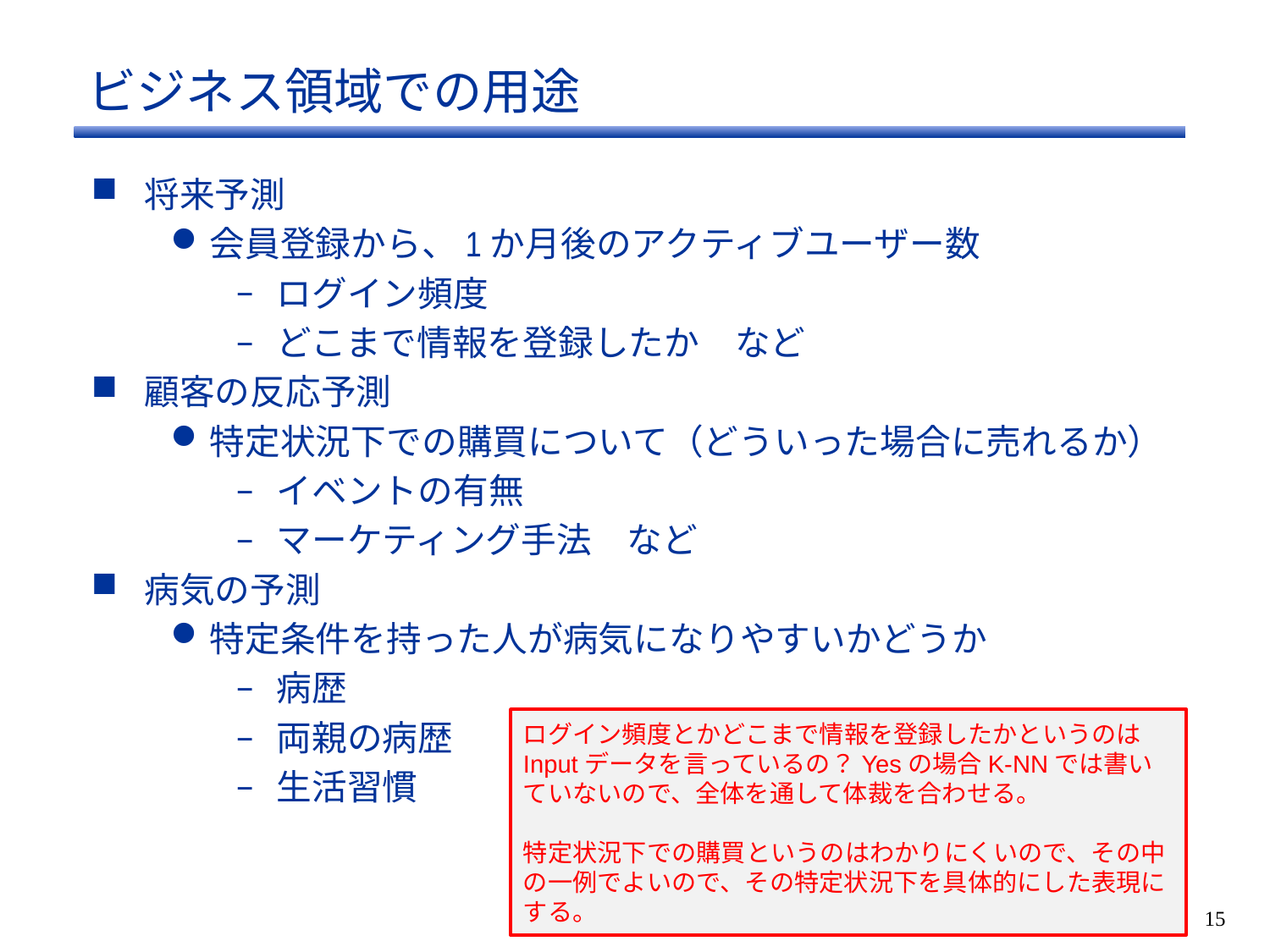

# ビジネス領域での用途
将来予測
会員登録から、1か月後のアクティブユーザー数
ログイン頻度
どこまで情報を登録したか　など
顧客の反応予測
特定状況下での購買について（どういった場合に売れるか）
イベントの有無
マーケティング手法　など
病気の予測
特定条件を持った人が病気になりやすいかどうか
病歴
両親の病歴
生活習慣

ログイン頻度とかどこまで情報を登録したかというのはInputデータを言っているの？Yesの場合K-NNでは書いていないので、全体を通して体裁を合わせる。

特定状況下での購買というのはわかりにくいので、その中の一例でよいので、その特定状況下を具体的にした表現にする。